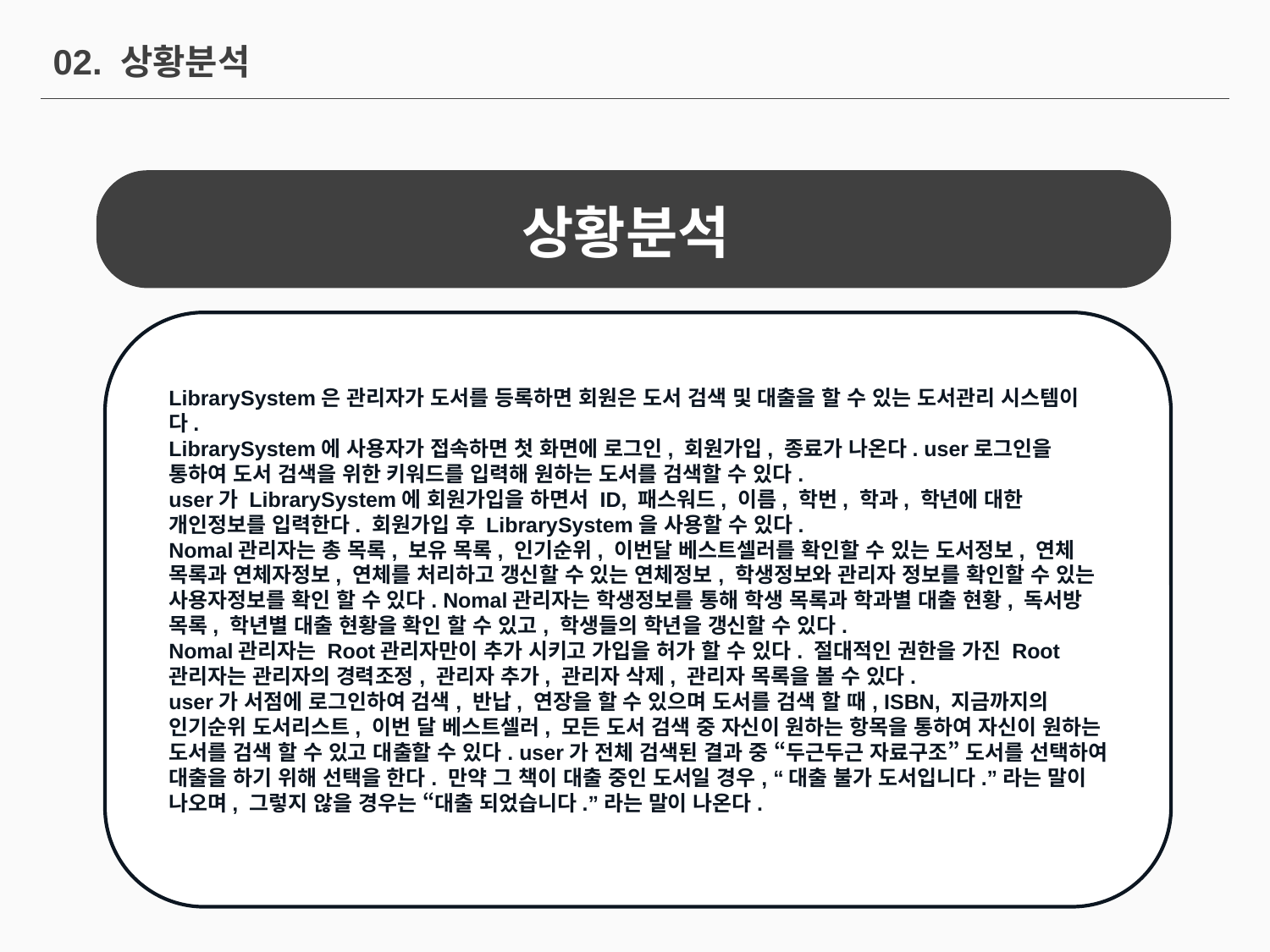

02. 상황분석

상황분석

LibrarySystem은 관리자가 도서를 등록하면 회원은 도서 검색 및 대출을 할 수 있는 도서관리 시스템이다.
LibrarySystem에 사용자가 접속하면 첫 화면에 로그인, 회원가입, 종료가 나온다. user로그인을 통하여 도서 검색을 위한 키워드를 입력해 원하는 도서를 검색할 수 있다.
user가 LibrarySystem에 회원가입을 하면서 ID, 패스워드, 이름, 학번, 학과, 학년에 대한 개인정보를 입력한다. 회원가입 후 LibrarySystem을 사용할 수 있다.
Nomal관리자는 총 목록, 보유 목록, 인기순위, 이번달 베스트셀러를 확인할 수 있는 도서정보, 연체 목록과 연체자정보, 연체를 처리하고 갱신할 수 있는 연체정보, 학생정보와 관리자 정보를 확인할 수 있는 사용자정보를 확인 할 수 있다. Nomal관리자는 학생정보를 통해 학생 목록과 학과별 대출 현황, 독서방 목록, 학년별 대출 현황을 확인 할 수 있고, 학생들의 학년을 갱신할 수 있다.
Nomal관리자는 Root관리자만이 추가 시키고 가입을 허가 할 수 있다. 절대적인 권한을 가진 Root관리자는 관리자의 경력조정, 관리자 추가, 관리자 삭제, 관리자 목록을 볼 수 있다.
user가 서점에 로그인하여 검색, 반납, 연장을 할 수 있으며 도서를 검색 할 때, ISBN, 지금까지의 인기순위 도서리스트, 이번 달 베스트셀러, 모든 도서 검색 중 자신이 원하는 항목을 통하여 자신이 원하는 도서를 검색 할 수 있고 대출할 수 있다. user가 전체 검색된 결과 중 “두근두근 자료구조” 도서를 선택하여 대출을 하기 위해 선택을 한다. 만약 그 책이 대출 중인 도서일 경우, “대출 불가 도서입니다.”라는 말이 나오며, 그렇지 않을 경우는 “대출 되었습니다.”라는 말이 나온다.